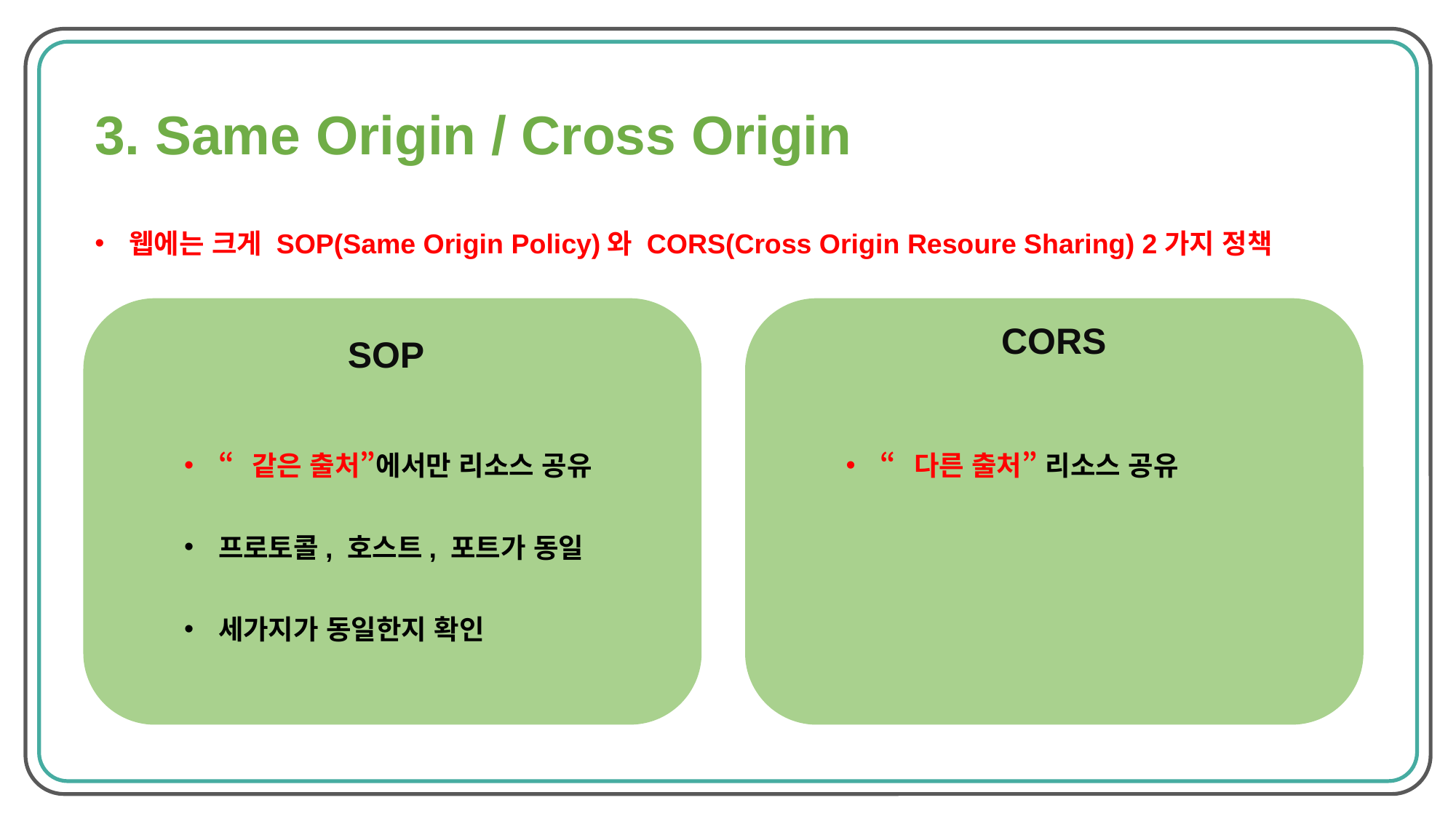

3. Same Origin / Cross Origin
웹에는 크게 SOP(Same Origin Policy)와 CORS(Cross Origin Resoure Sharing) 2가지 정책

CORS
SOP
“같은 출처”에서만 리소스 공유
프로토콜, 호스트, 포트가 동일
세가지가 동일한지 확인
“다른 출처” 리소스 공유